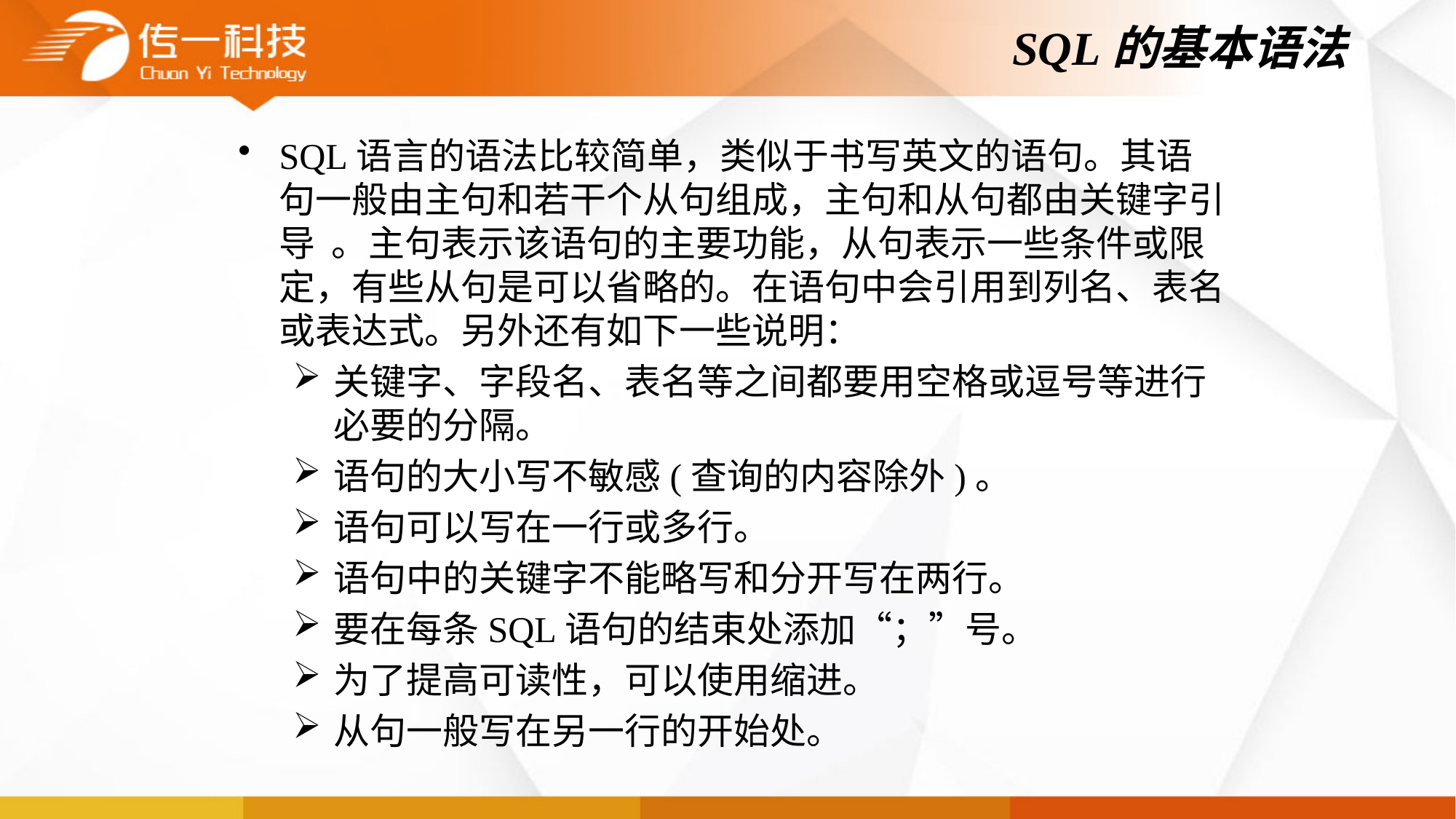

# SQL的基本语法
SQL语言的语法比较简单，类似于书写英文的语句。其语句一般由主句和若干个从句组成，主句和从句都由关键字引导  。主句表示该语句的主要功能，从句表示一些条件或限定，有些从句是可以省略的。在语句中会引用到列名、表名或表达式。另外还有如下一些说明：
关键字、字段名、表名等之间都要用空格或逗号等进行必要的分隔。
语句的大小写不敏感(查询的内容除外)。
语句可以写在一行或多行。
语句中的关键字不能略写和分开写在两行。
要在每条SQL语句的结束处添加“；”号。
为了提高可读性，可以使用缩进。
从句一般写在另一行的开始处。